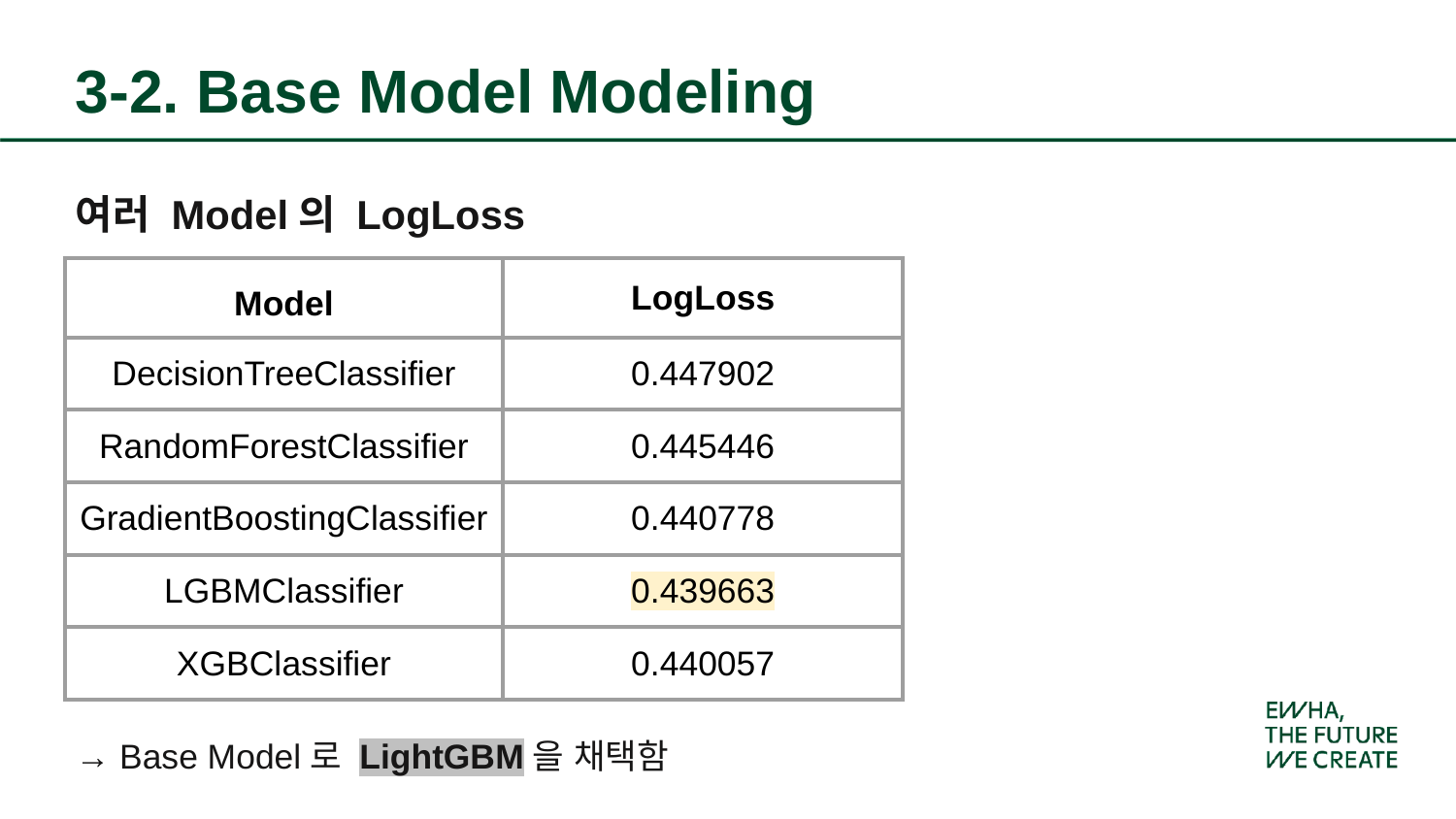

3-2. Base Model Modeling
여러 Model의 LogLoss
| Model | LogLoss |
| --- | --- |
| DecisionTreeClassifier | 0.447902 |
| RandomForestClassifier | 0.445446 |
| GradientBoostingClassifier | 0.440778 |
| LGBMClassifier | 0.439663 |
| XGBClassifier | 0.440057 |
→ Base Model로 LightGBM을 채택함